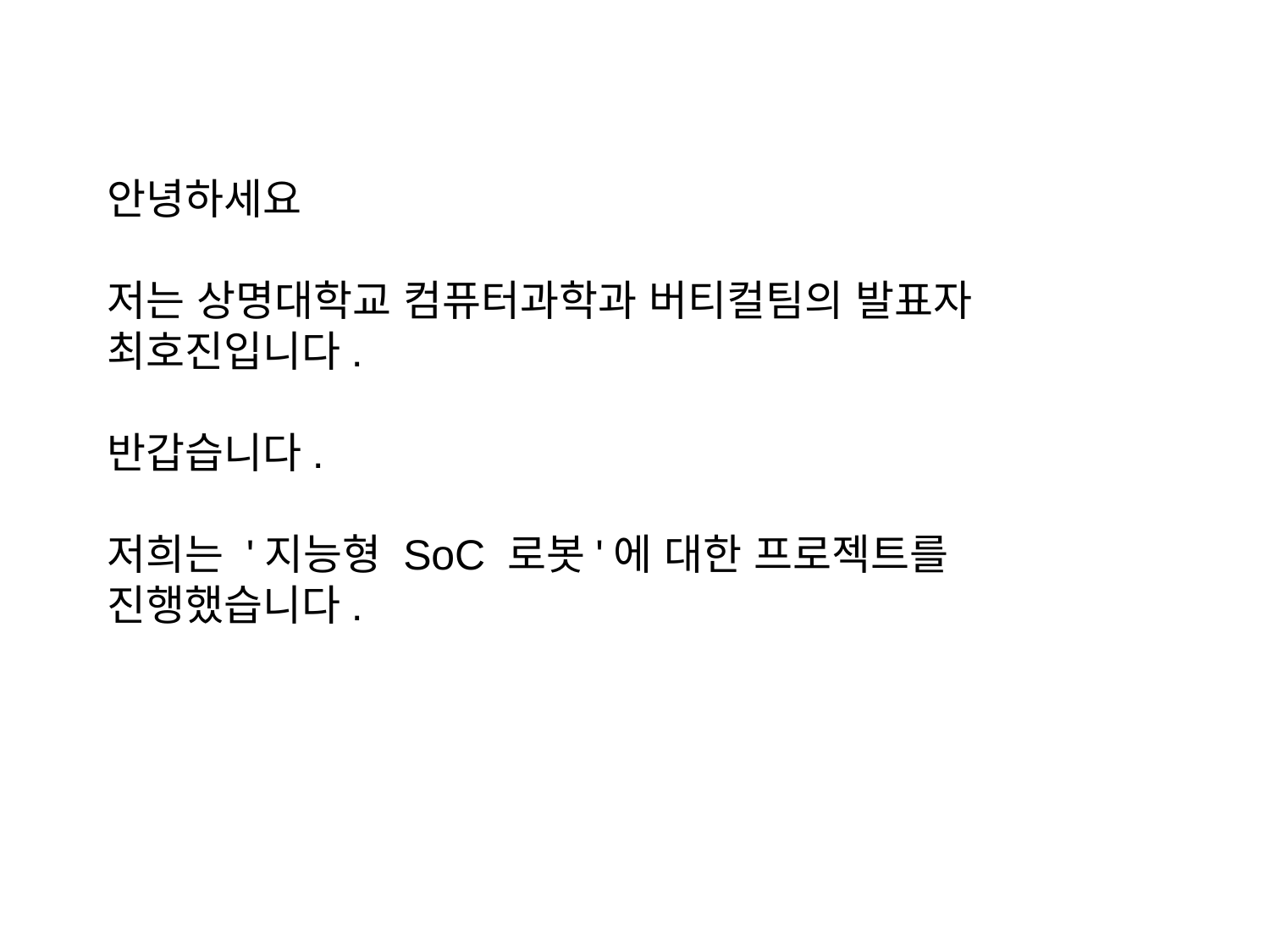

안녕하세요

저는 상명대학교 컴퓨터과학과 버티컬팀의 발표자 최호진입니다.

반갑습니다.

저희는 '지능형 SoC 로봇'에 대한 프로젝트를 진행했습니다.